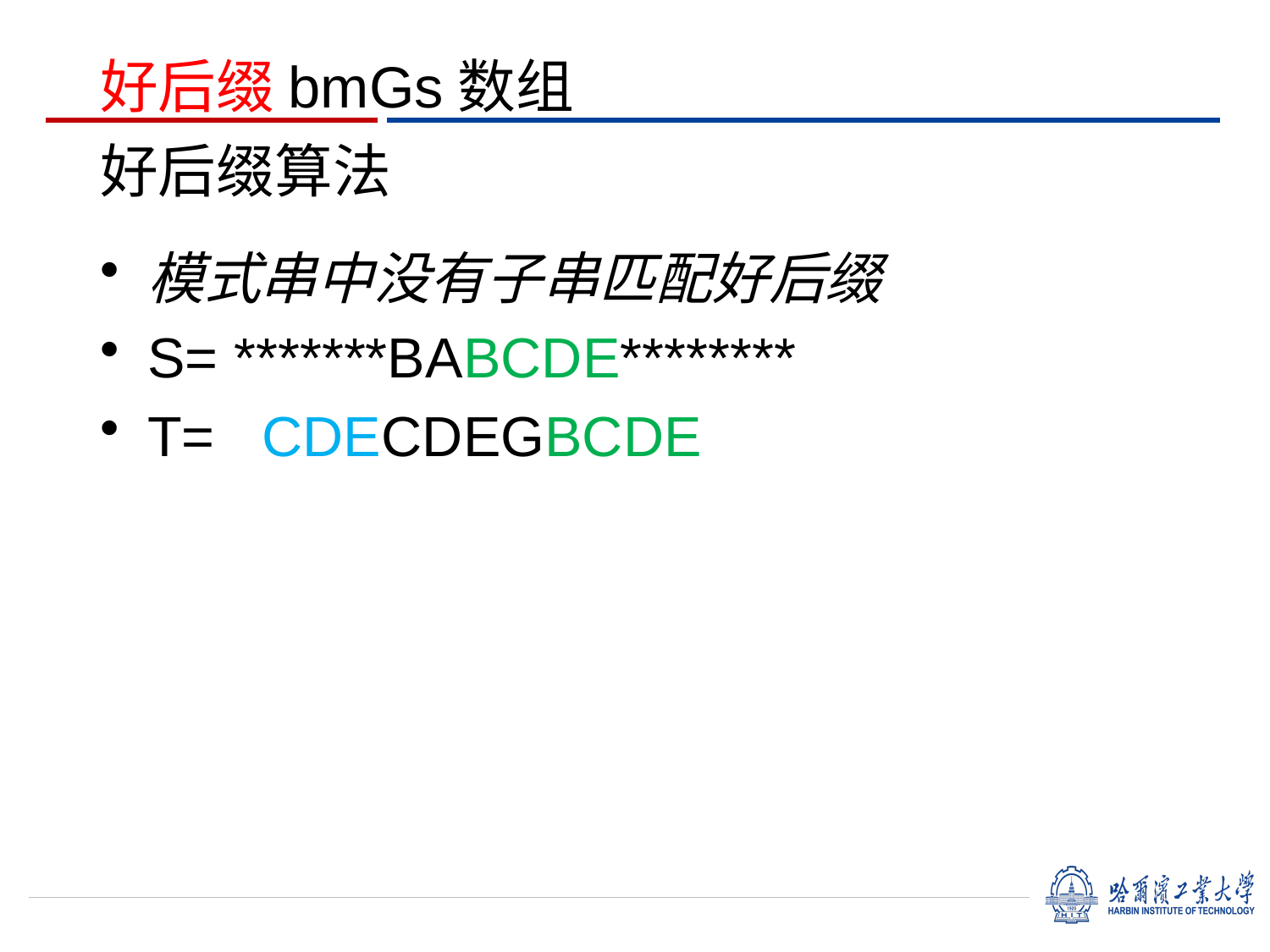

好后缀bmGs数组
# 好后缀算法
模式串中没有子串匹配好后缀
S= *******BABCDE********
T=   CDECDEGBCDE